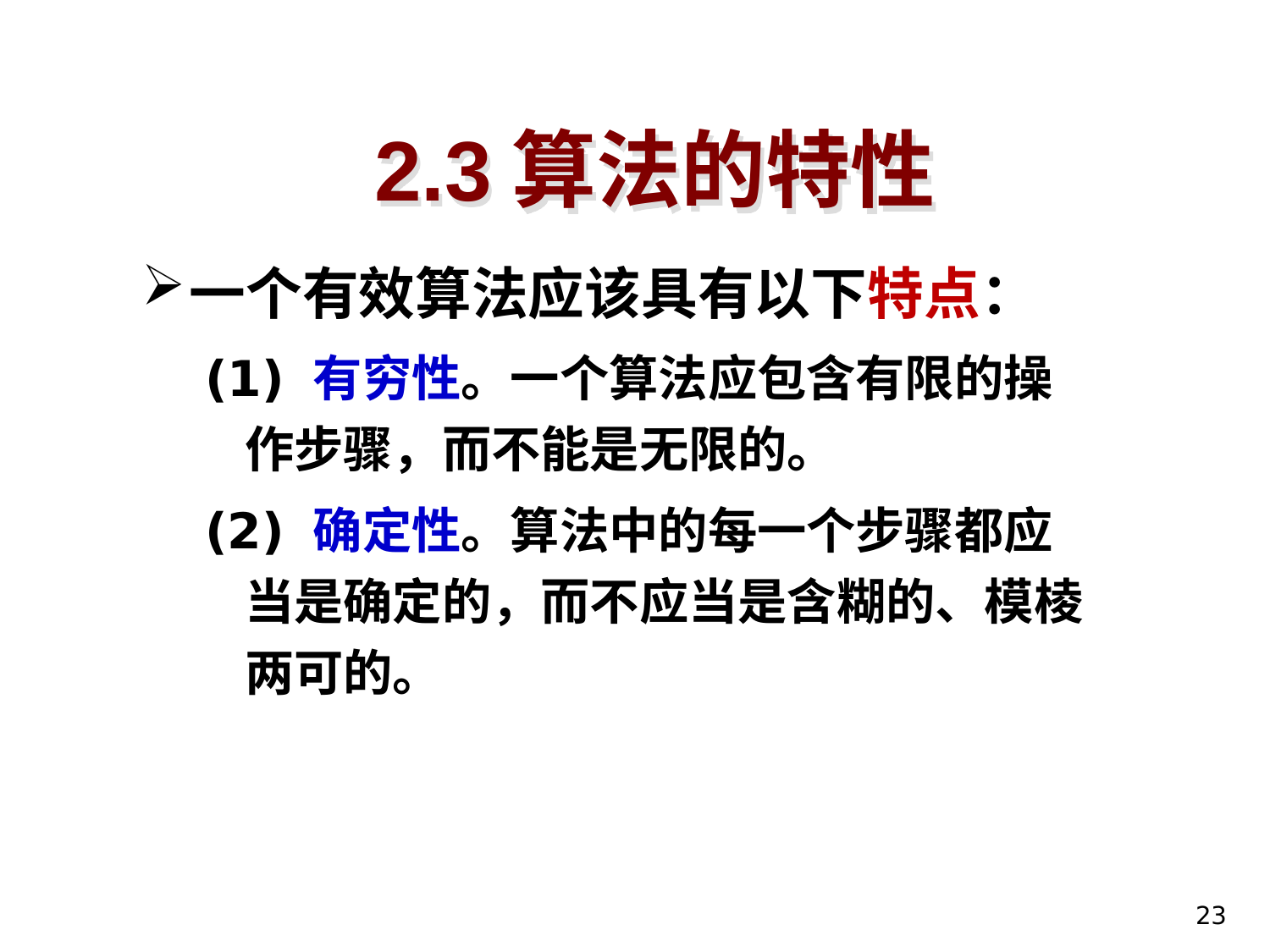

# 2.3算法的特性
一个有效算法应该具有以下特点：
(1) 有穷性。一个算法应包含有限的操作步骤，而不能是无限的。
(2) 确定性。算法中的每一个步骤都应当是确定的，而不应当是含糊的、模棱两可的。
23